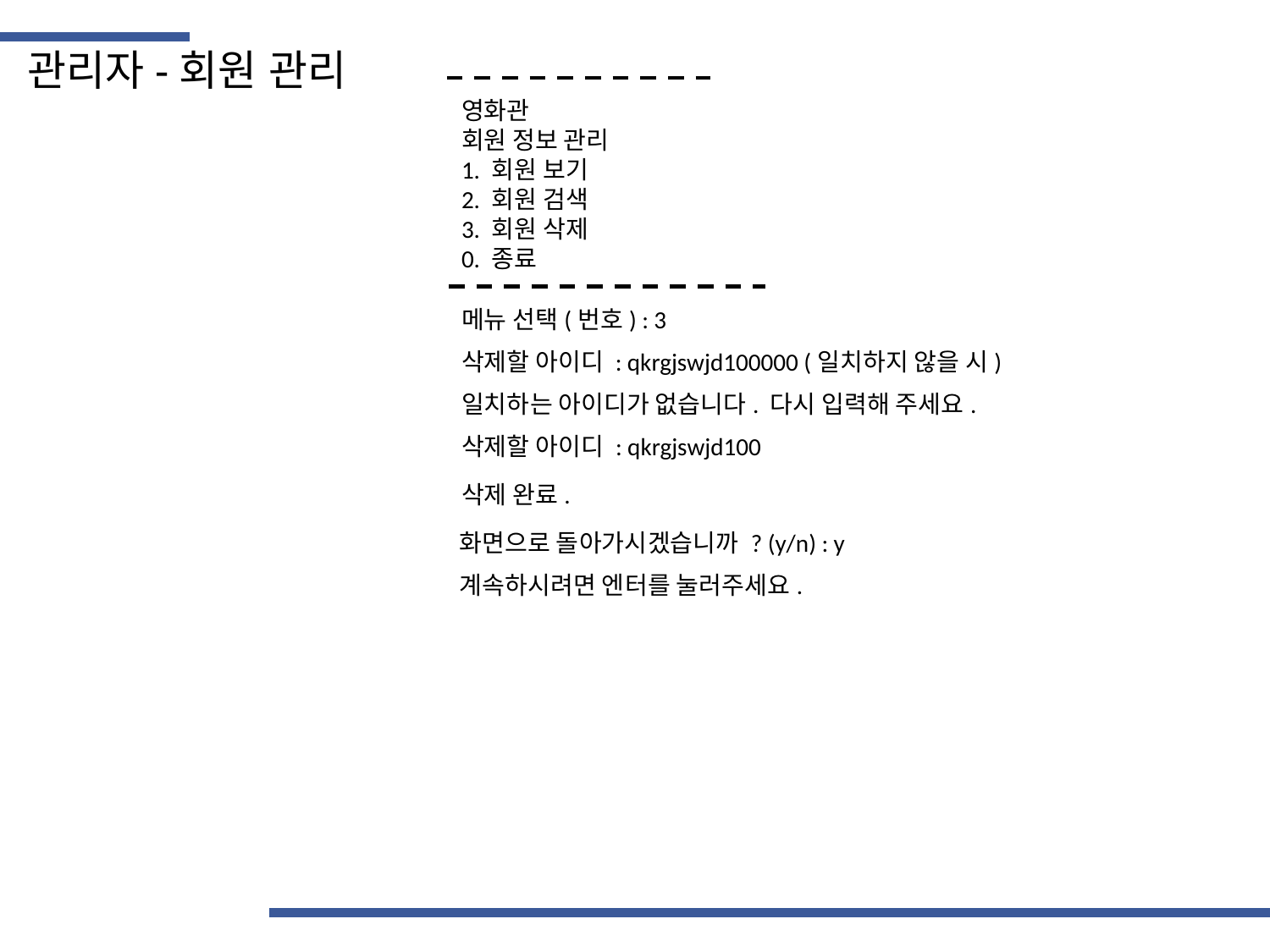

관리자-회원 관리
영화관
회원 정보 관리
1. 회원 보기
2. 회원 검색
3. 회원 삭제
0. 종료
메뉴 선택(번호) : 3
삭제할 아이디 : qkrgjswjd100000 (일치하지 않을 시)
일치하는 아이디가 없습니다. 다시 입력해 주세요.
삭제할 아이디 : qkrgjswjd100
삭제 완료.
화면으로 돌아가시겠습니까 ? (y/n) : y
계속하시려면 엔터를 눌러주세요.